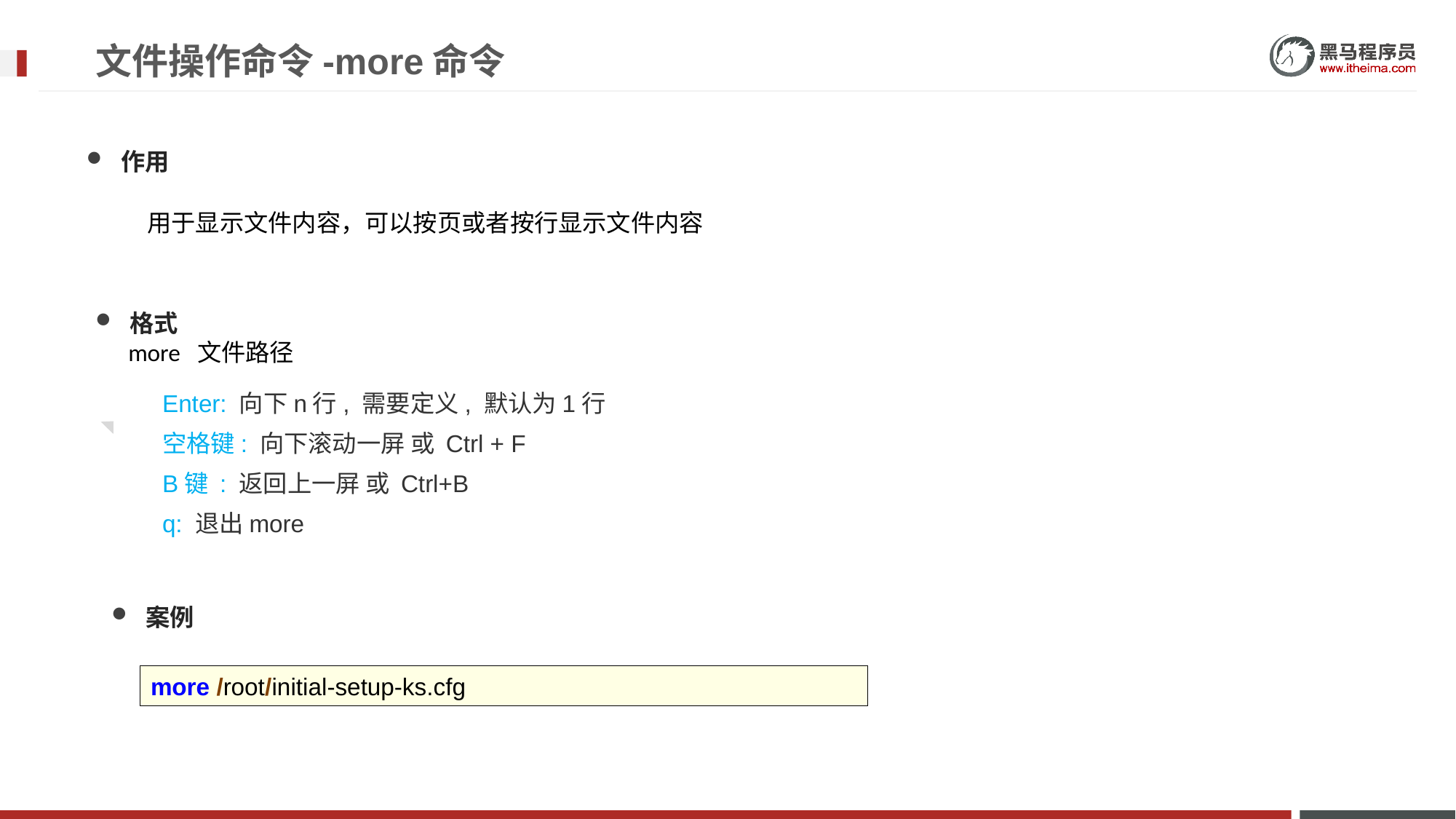

# 文件操作命令-more命令
作用
  用于显示文件内容，可以按页或者按行显示文件内容
格式
      more  文件路径

Enter: 向下n行, 需要定义, 默认为1行
空格键: 向下滚动一屏 或 Ctrl + F
B键 : 返回上一屏 或 Ctrl+B
q: 退出more

案例
more /root/initial-setup-ks.cfg